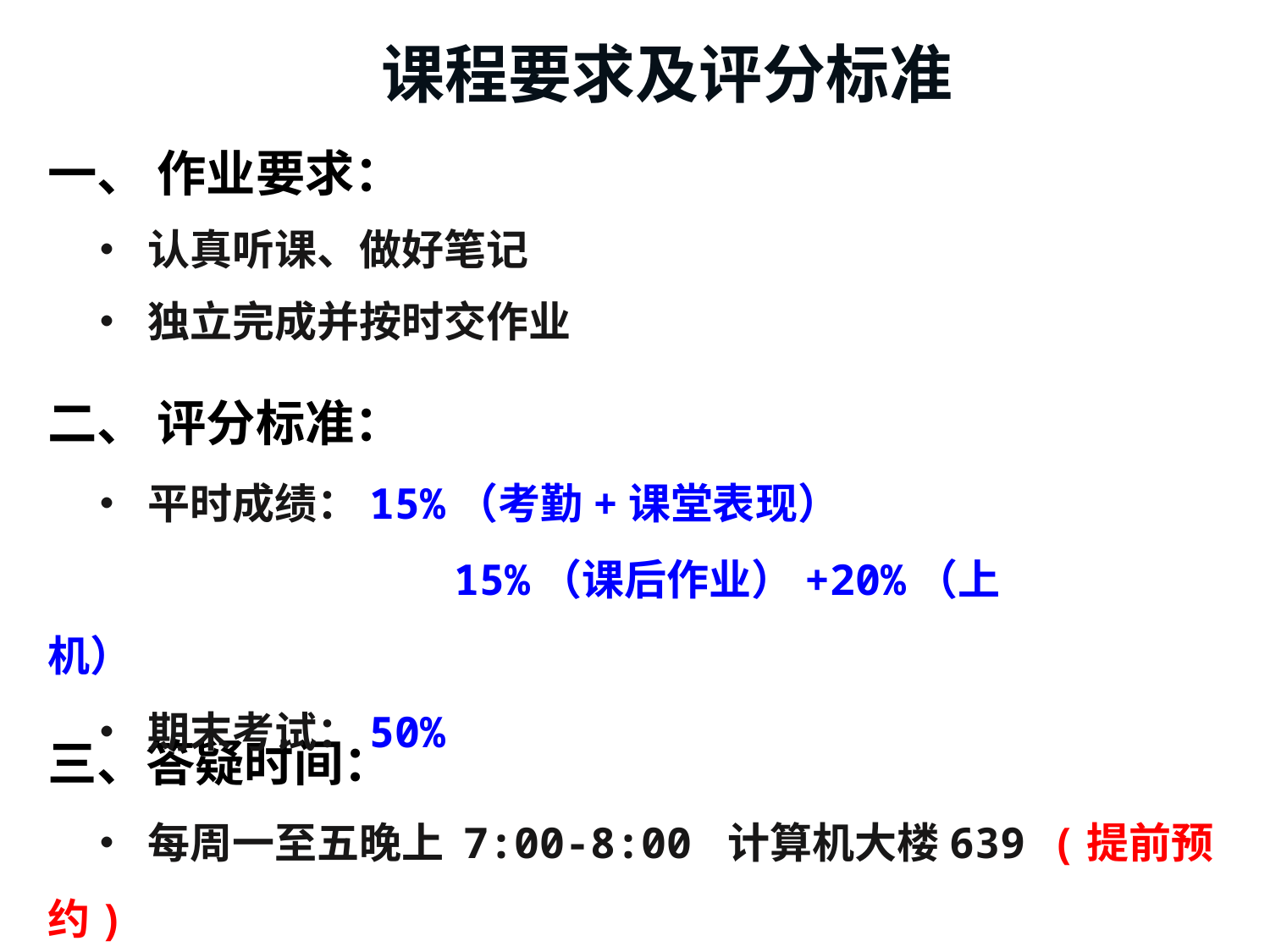

课程要求及评分标准
一、 作业要求：
    • 认真听课、做好笔记
    • 独立完成并按时交作业
二、 评分标准：
    • 平时成绩：15%（考勤+课堂表现）
                15%（课后作业）+20%（上机）
    • 期末考试：50%
三、答疑时间：
    • 每周一至五晚上 7:00-8:00 计算机大楼639 (提前预约)